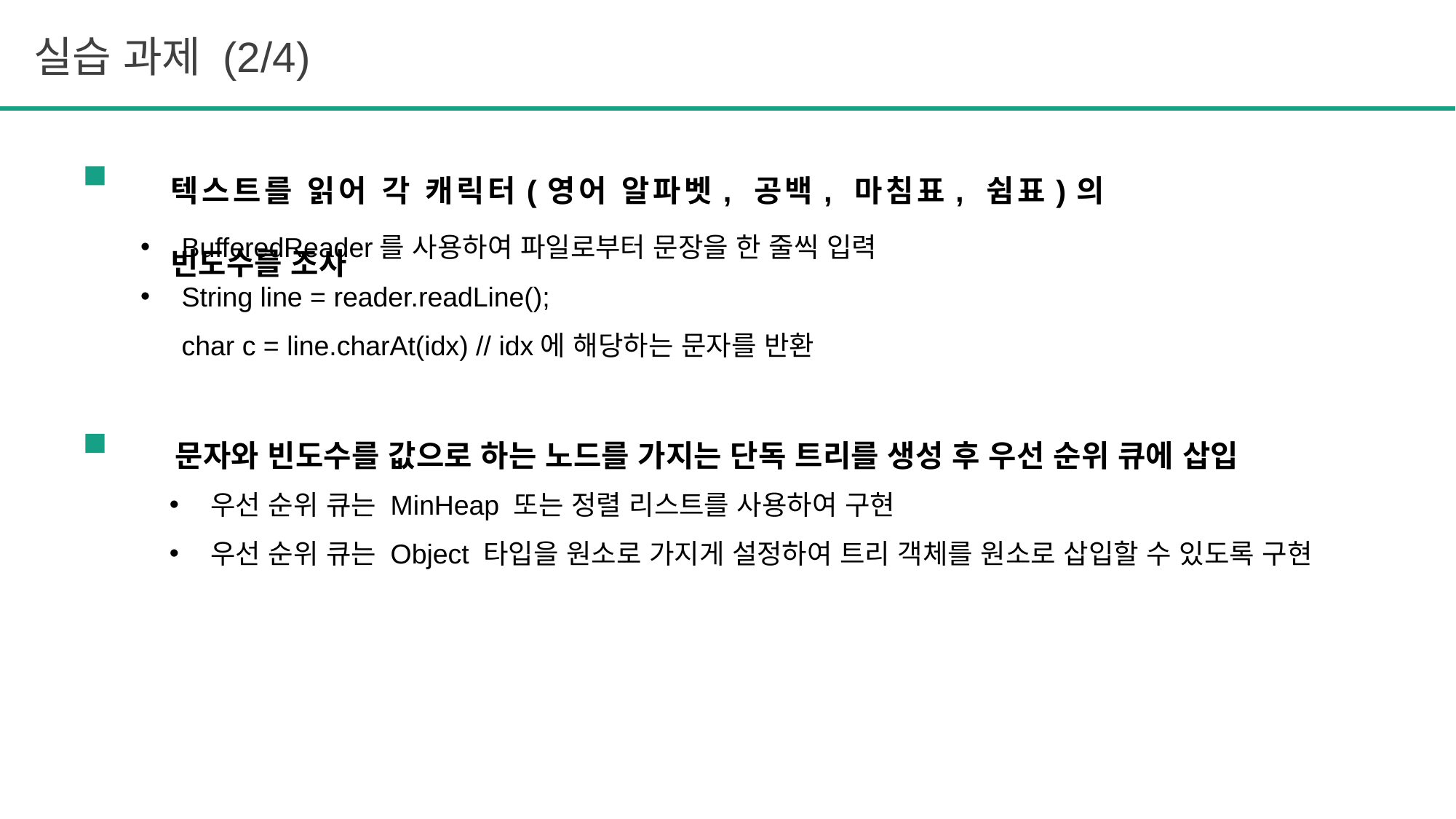

실습 과제 (2/4)
텍스트를 읽어 각 캐릭터(영어 알파벳, 공백, 마침표, 쉼표)의 빈도수를 조사

BufferedReader를 사용하여 파일로부터 문장을 한 줄씩 입력
String line = reader.readLine();
char c = line.charAt(idx) // idx에 해당하는 문자를 반환
문자와 빈도수를 값으로 하는 노드를 가지는 단독 트리를 생성 후 우선 순위 큐에 삽입

우선 순위 큐는 MinHeap 또는 정렬 리스트를 사용하여 구현
우선 순위 큐는 Object 타입을 원소로 가지게 설정하여 트리 객체를 원소로 삽입할 수 있도록 구현